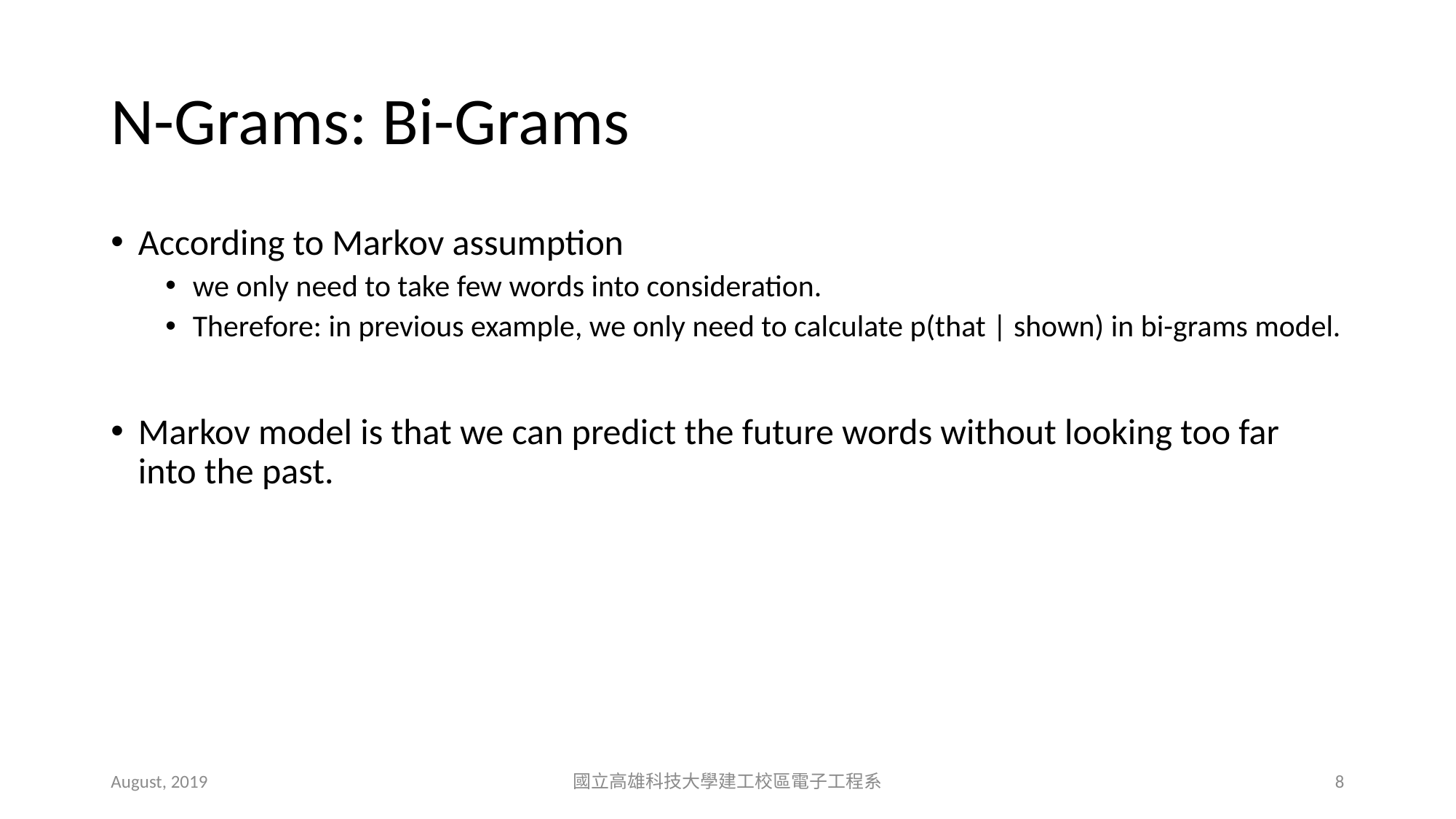

# N-Grams: Bi-Grams
According to Markov assumption
we only need to take few words into consideration.
Therefore: in previous example, we only need to calculate p(that | shown) in bi-grams model.

Markov model is that we can predict the future words without looking too far into the past.
August, 2019
國立高雄科技大學建工校區電子工程系
8